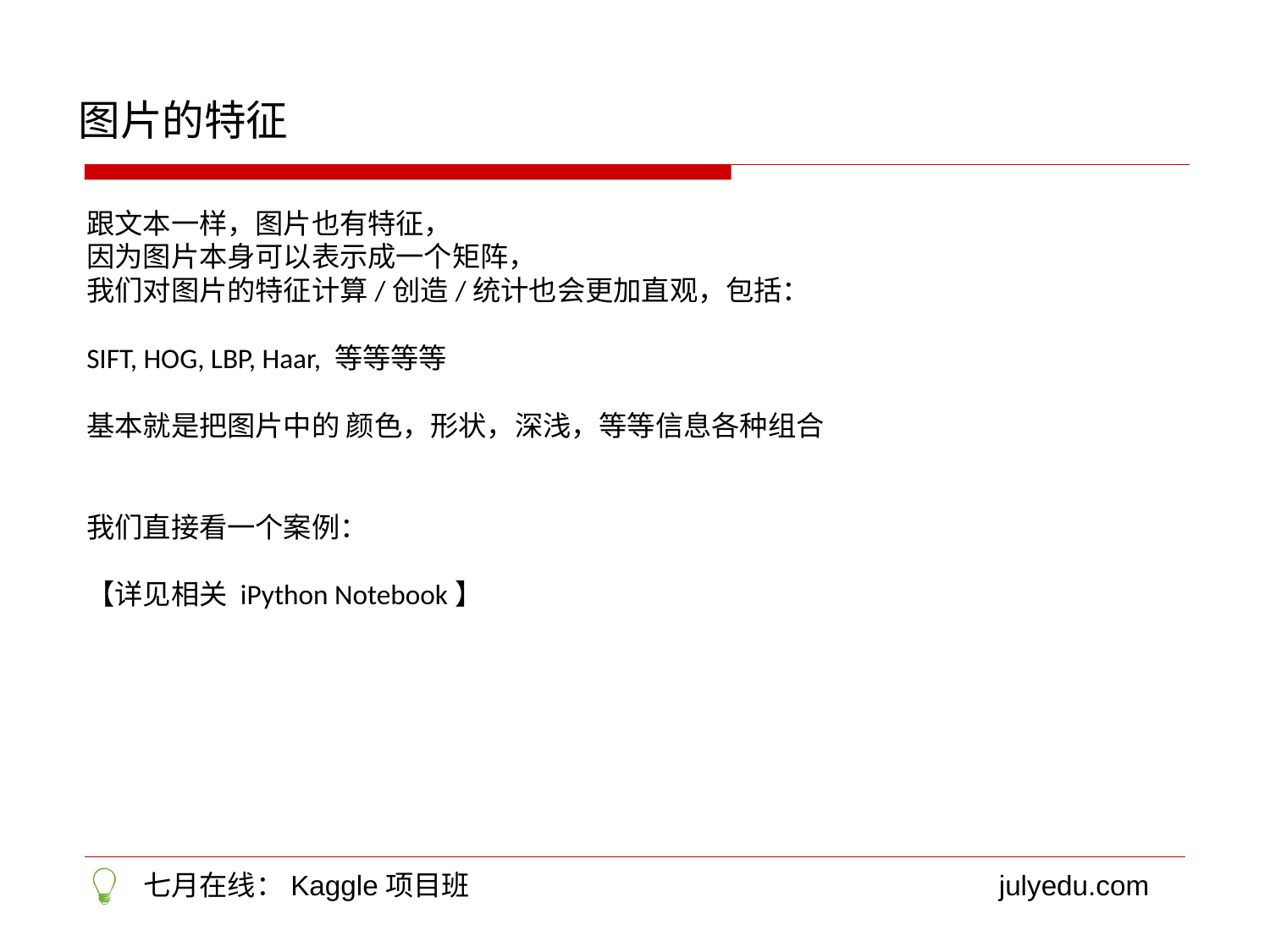

图片的特征
跟文本一样，图片也有特征，
因为图片本身可以表示成一个矩阵，
我们对图片的特征计算/创造/统计也会更加直观，包括：

SIFT, HOG, LBP, Haar, 等等等等

基本就是把图片中的 颜色，形状，深浅，等等信息各种组合

我们直接看一个案例：

【详见相关 iPython Notebook】
18